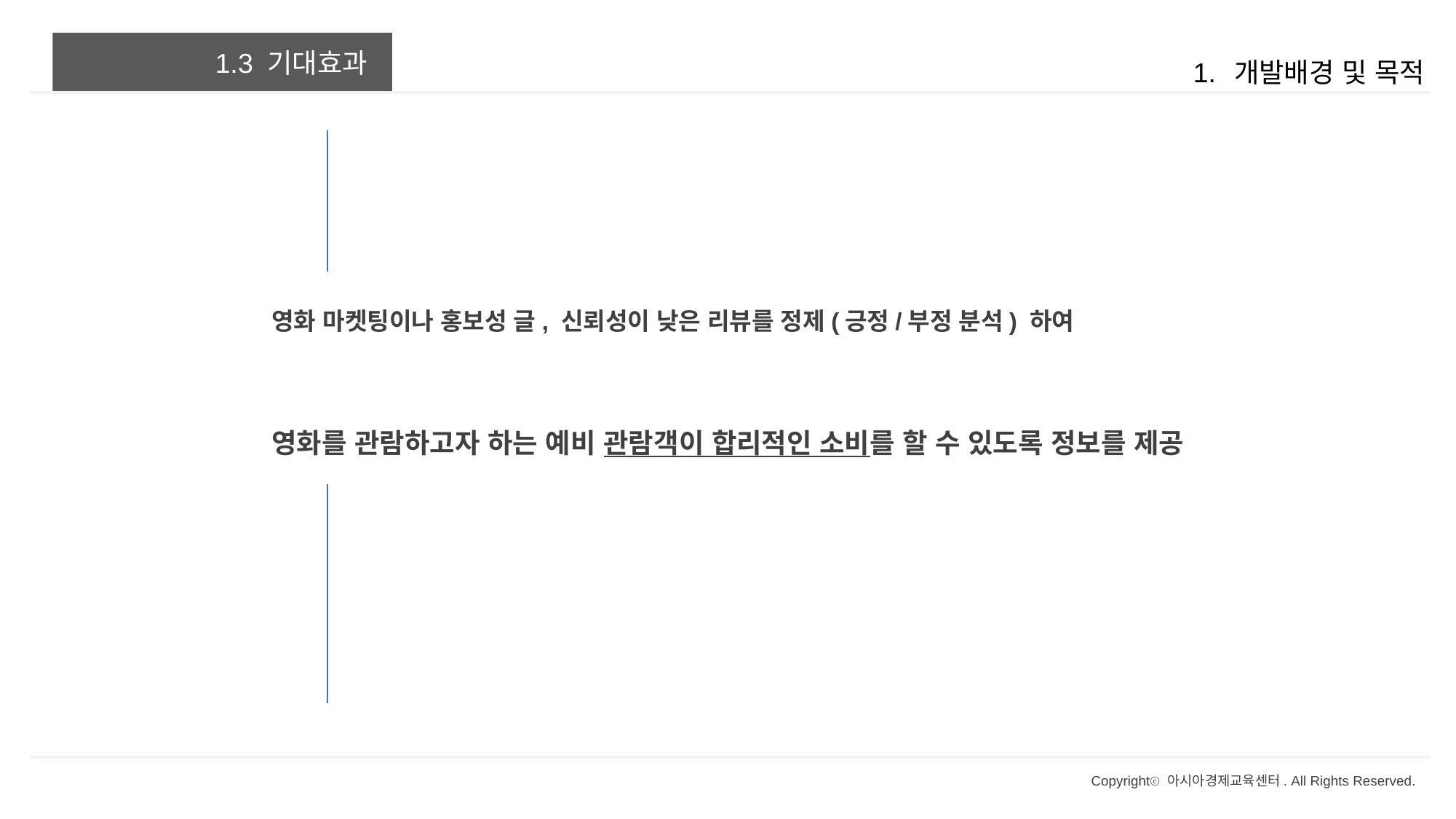

개발배경 및 목적

# 1.3 기대효과
영화 마켓팅이나 홍보성 글, 신뢰성이 낮은 리뷰를 정제(긍정/부정 분석) 하여

영화를 관람하고자 하는 예비 관람객이 합리적인 소비를 할 수 있도록 정보를 제공